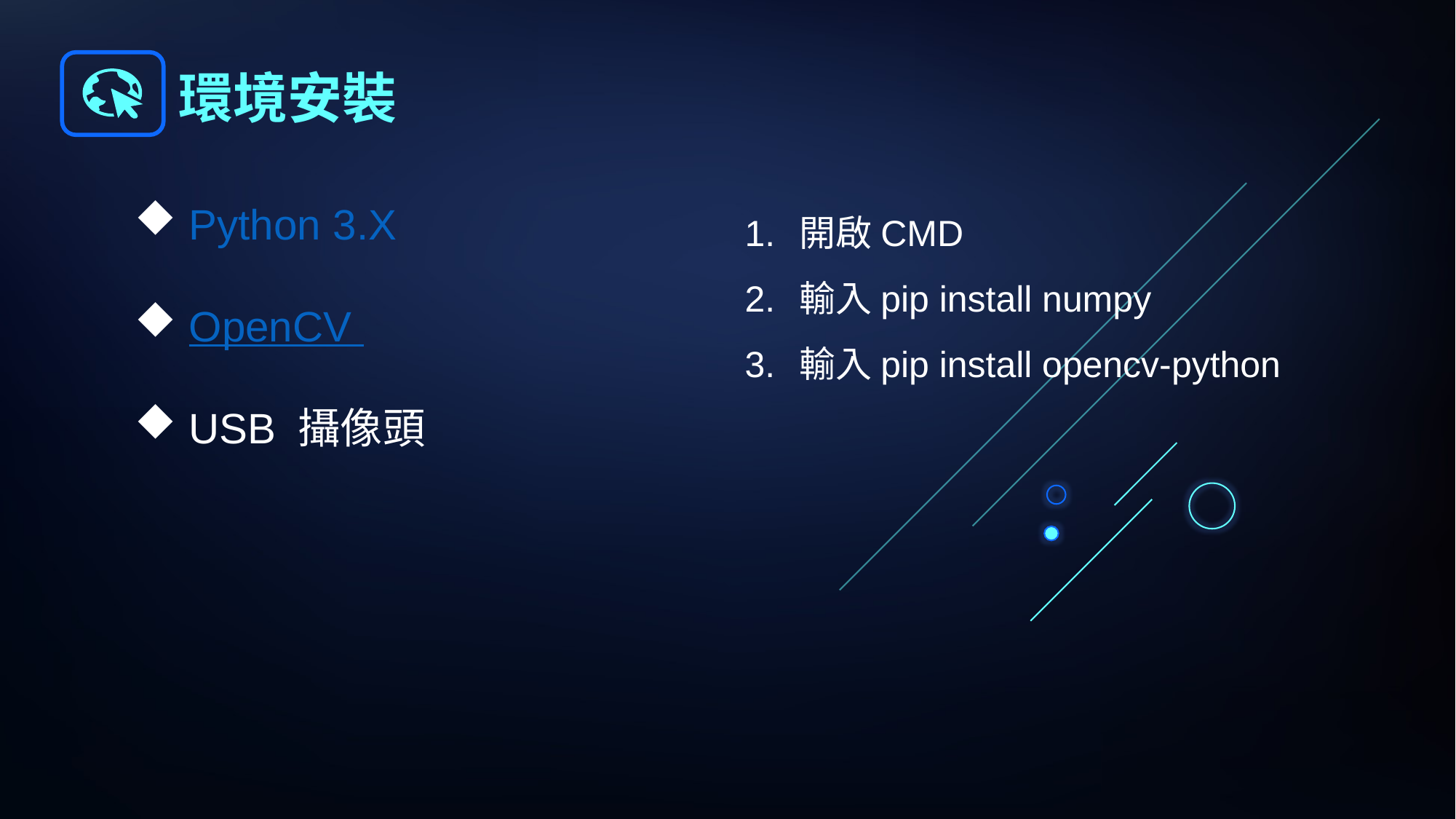

環境安裝

開啟CMD
輸入pip install numpy
輸入pip install opencv-python
Python 3.X
OpenCV
USB 攝像頭